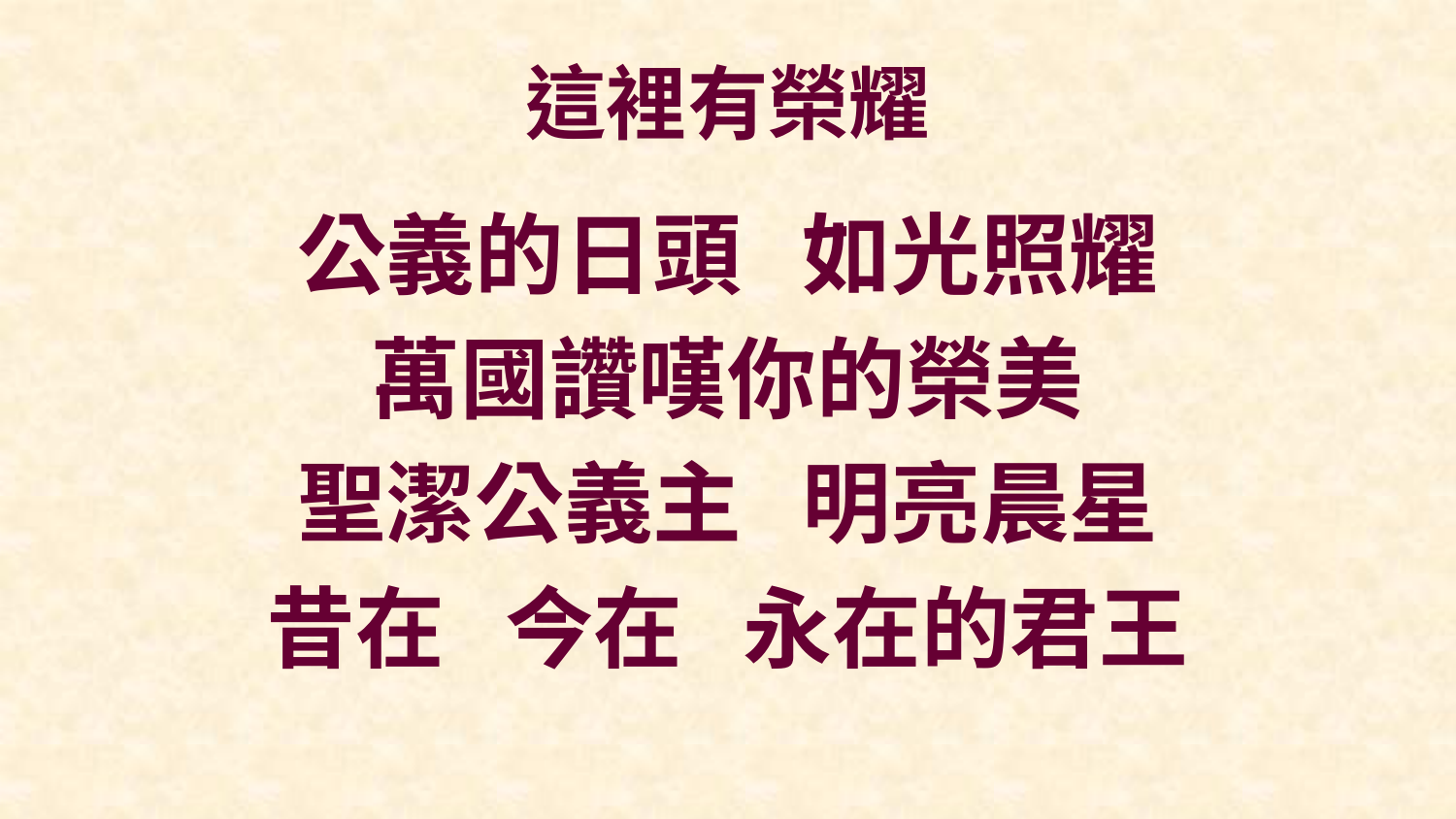

# 這裡有榮耀
公義的日頭   如光照耀
萬國讚嘆你的榮美
聖潔公義主   明亮晨星
昔在   今在   永在的君王